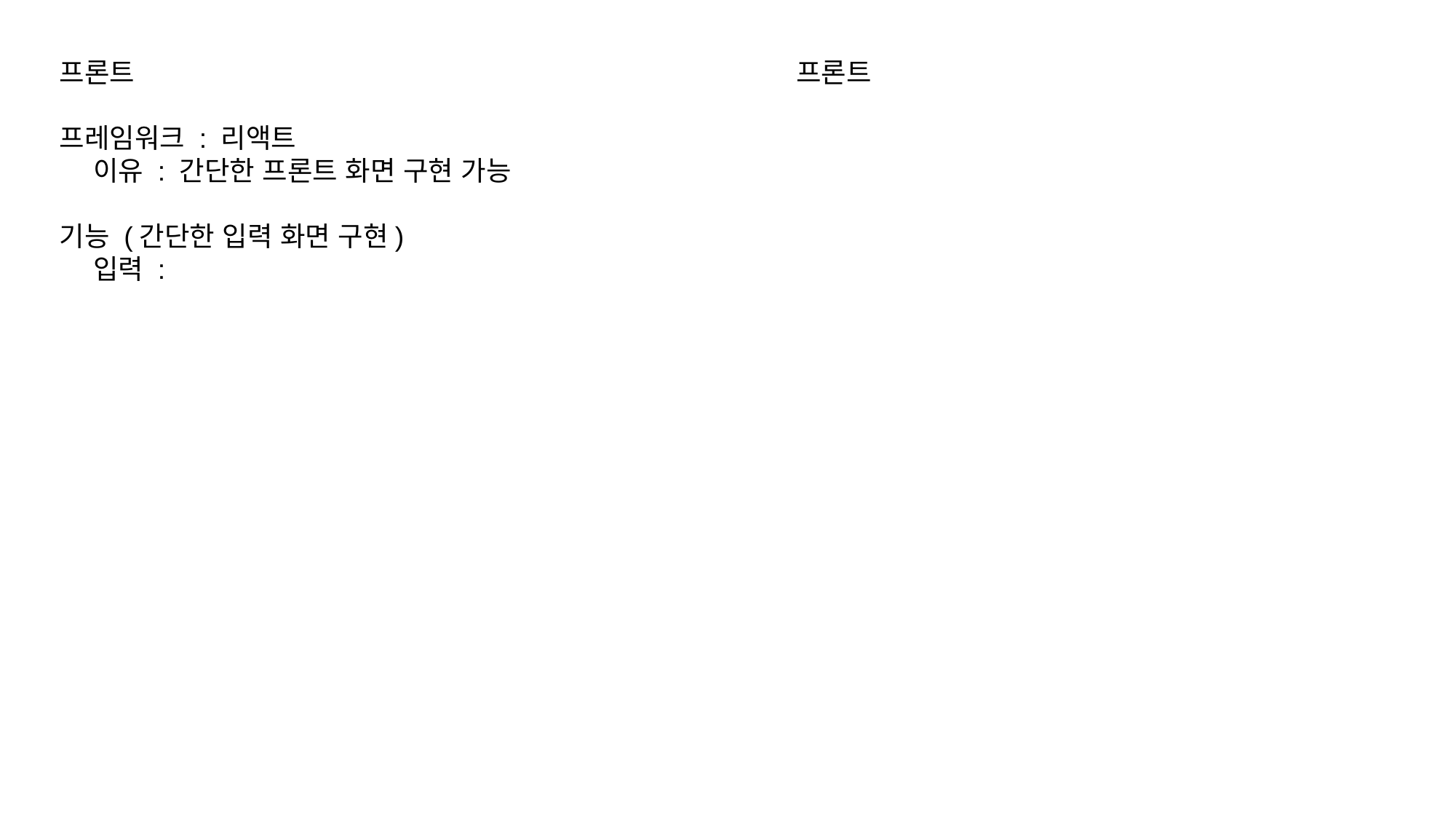

프론트

프론트

프레임워크 : 리액트
 이유 : 간단한 프론트 화면 구현 가능

기능 (간단한 입력 화면 구현)
 입력 :